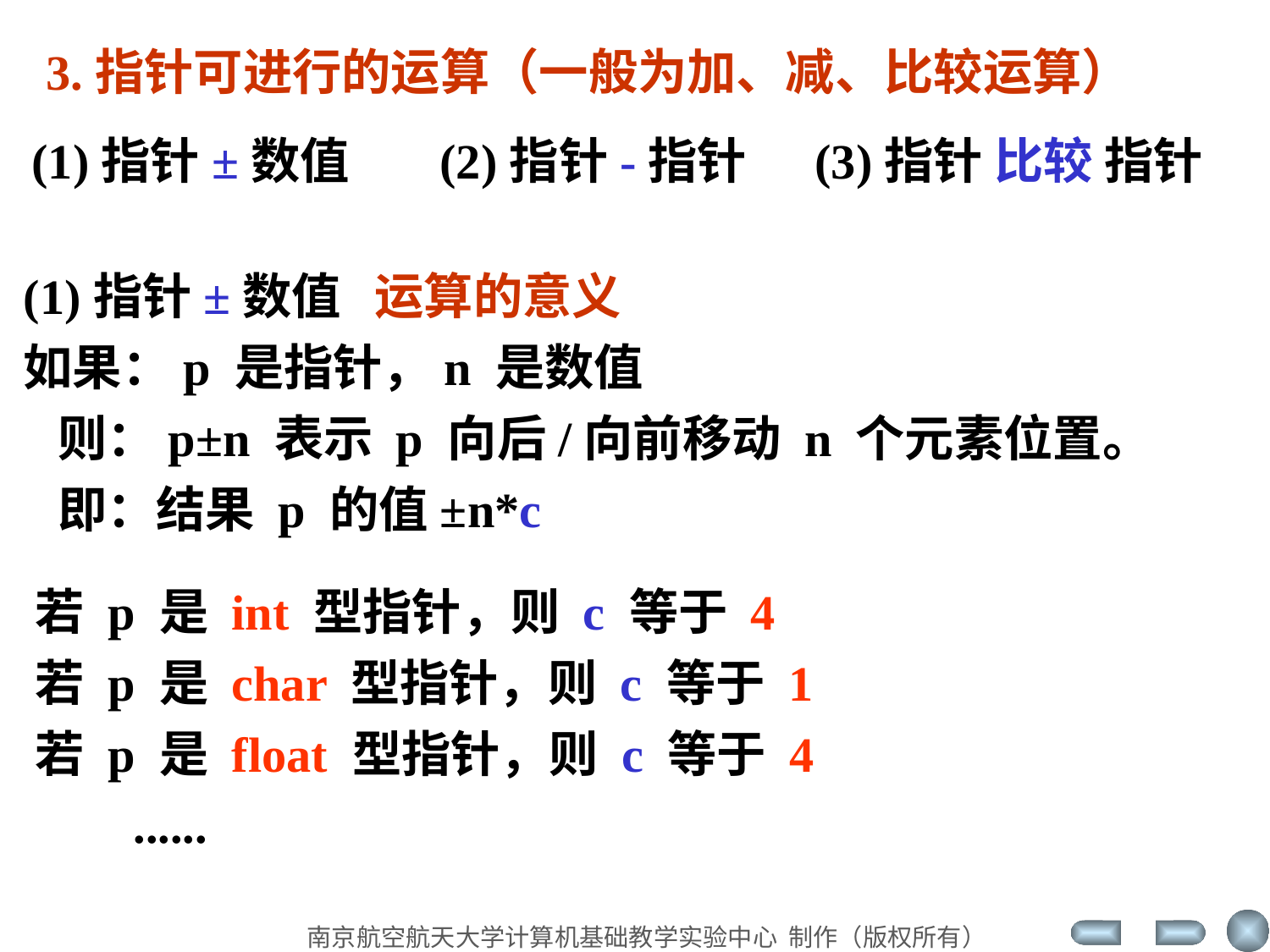

3.指针可进行的运算（一般为加、减、比较运算）
(1)指针±数值       (2)指针-指针     (3)指针 比较 指针
(1)指针±数值   运算的意义
如果：p 是指针，n 是数值
  则：p±n 表示 p 向后/向前移动 n 个元素位置。
  即：结果 p 的值±n*c
若 p 是 int 型指针，则 c 等于 4
若 p 是 char 型指针，则 c 等于 1
若 p 是 float 型指针，则 c 等于 4
        ......